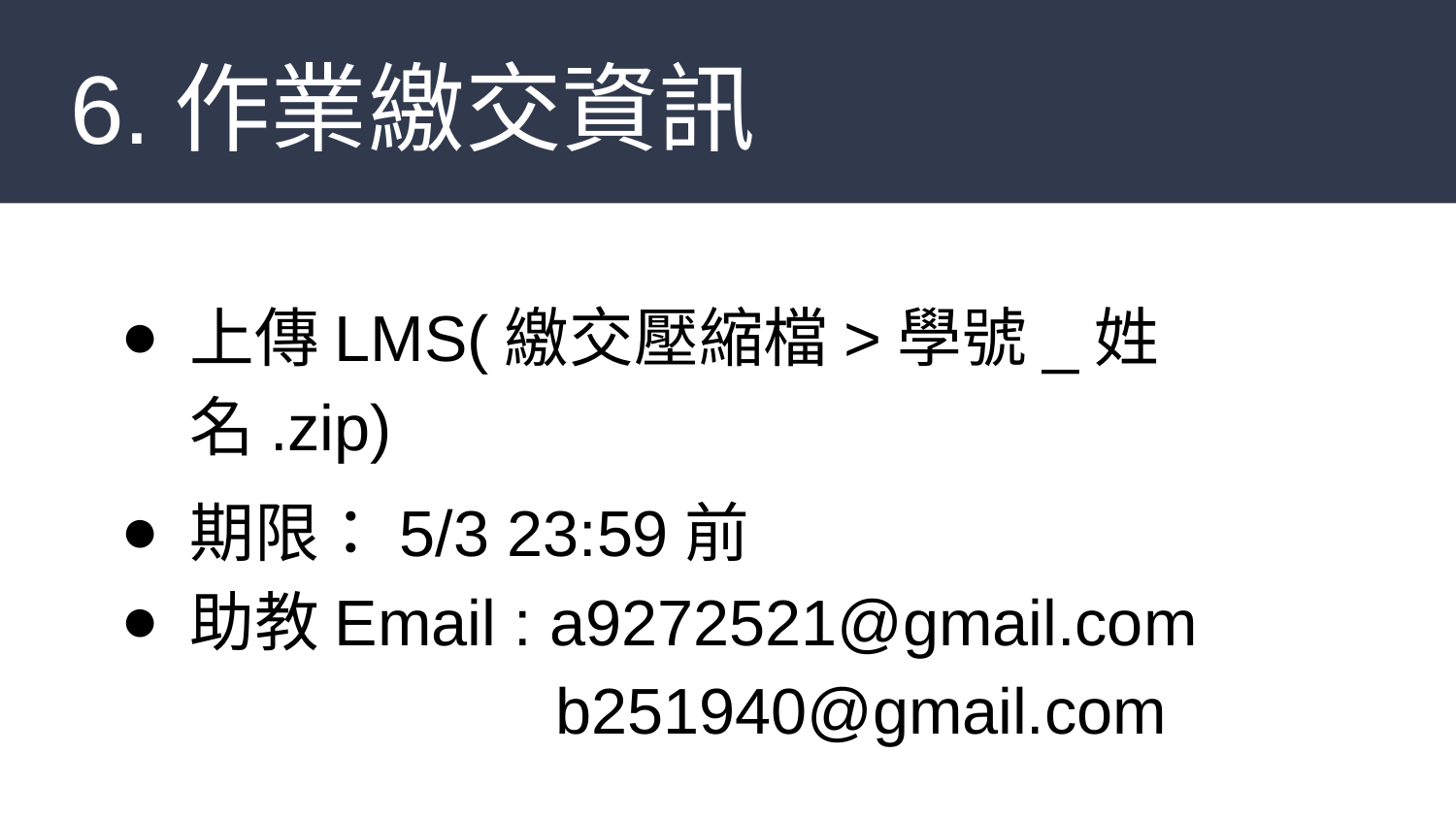

# 6.作業繳交資訊
上傳LMS(繳交壓縮檔>學號_姓名.zip)
期限：5/3 23:59前
助教Email : a9272521@gmail.com
		        b251940@gmail.com